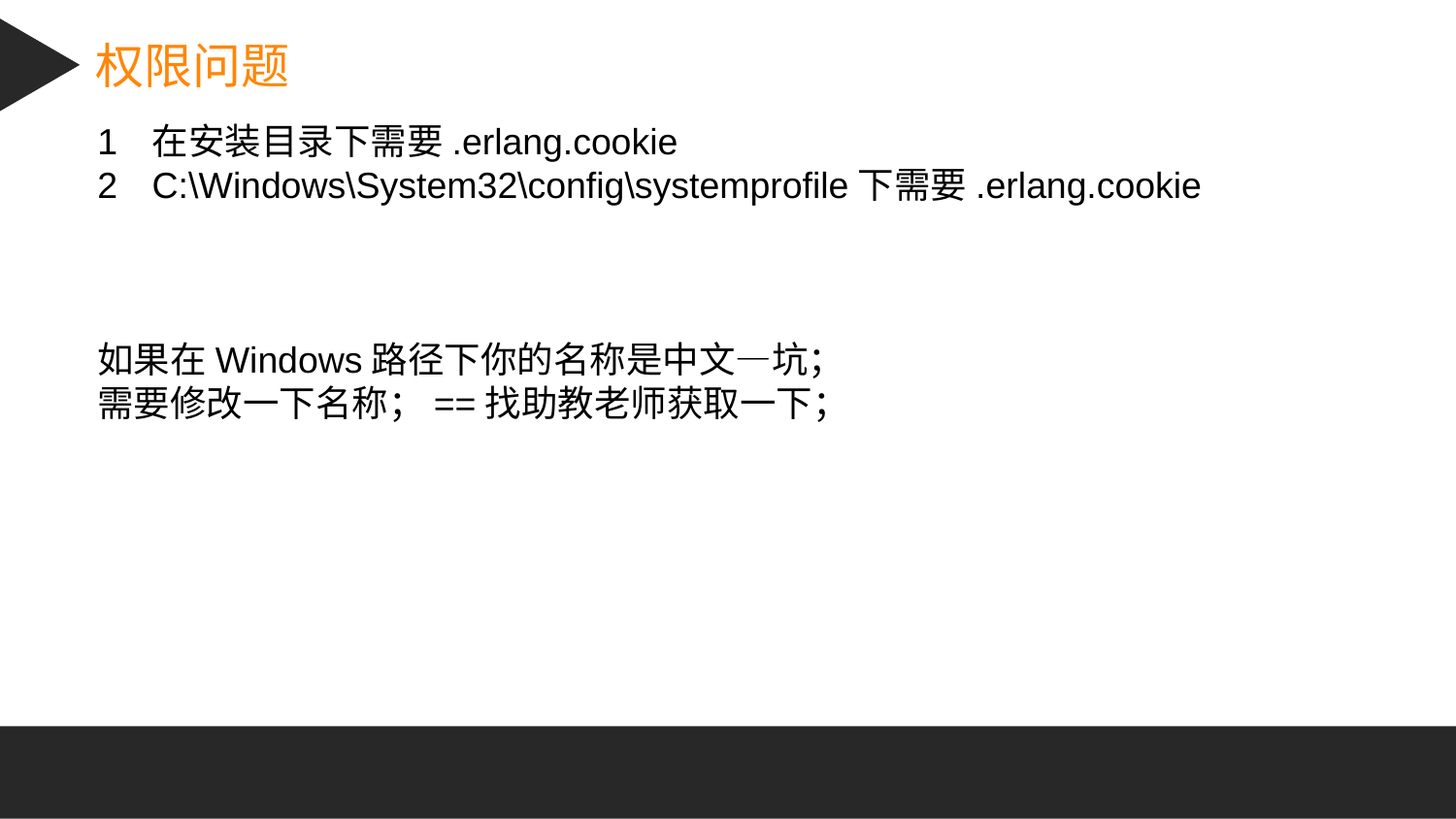

权限问题
在安装目录下需要.erlang.cookie
C:\Windows\System32\config\systemprofile下需要.erlang.cookie

如果在Windows路径下你的名称是中文—坑；
需要修改一下名称；==找助教老师获取一下；